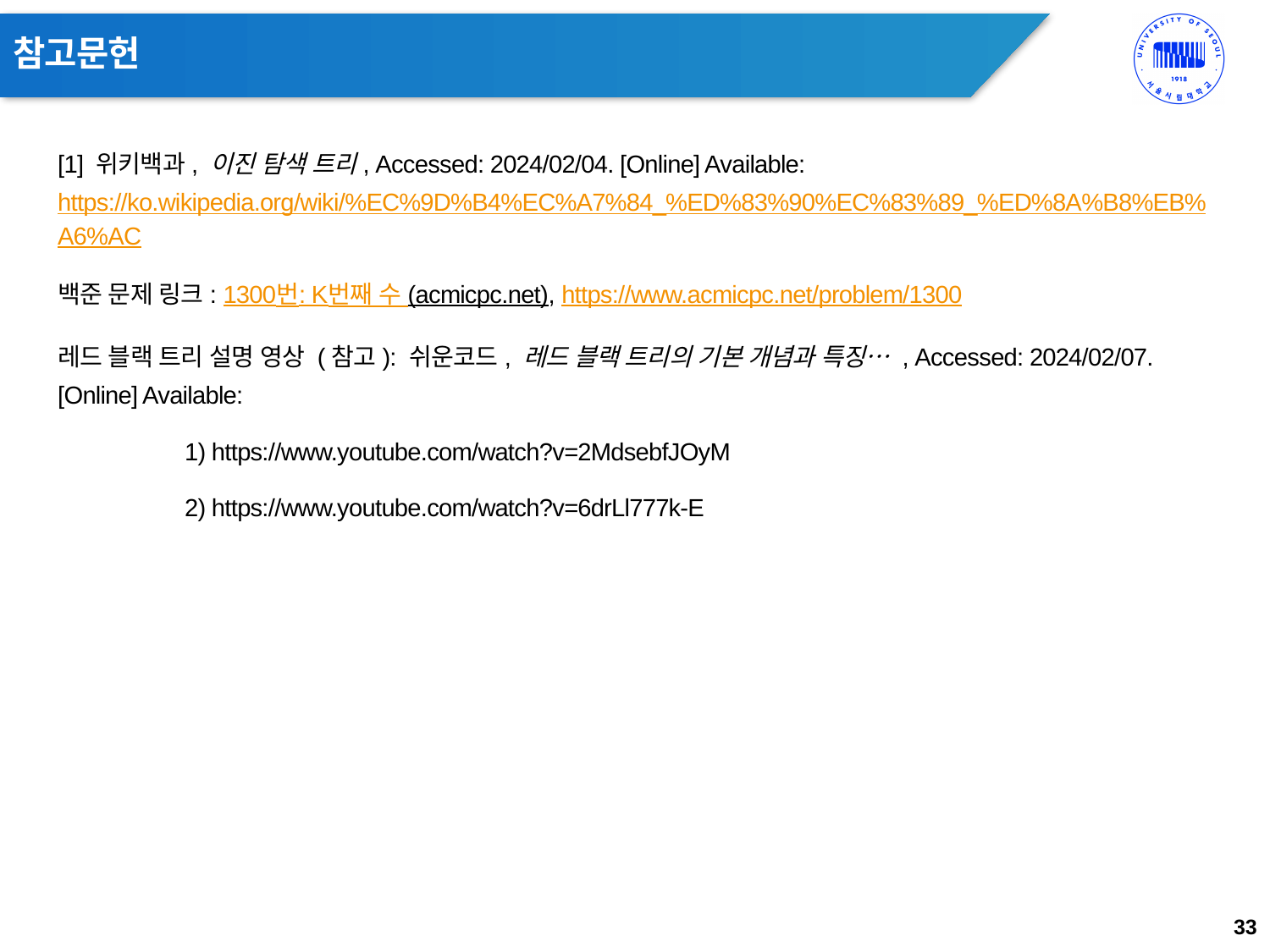

# 참고문헌
[1] 위키백과, 이진 탐색 트리, Accessed: 2024/02/04. [Online] Available: https://ko.wikipedia.org/wiki/%EC%9D%B4%EC%A7%84_%ED%83%90%EC%83%89_%ED%8A%B8%EB%A6%AC
백준 문제 링크: 1300번: K번째 수 (acmicpc.net), https://www.acmicpc.net/problem/1300
레드 블랙 트리 설명 영상 (참고): 쉬운코드, 레드 블랙 트리의 기본 개념과 특징… , Accessed: 2024/02/07. [Online] Available:
	1) https://www.youtube.com/watch?v=2MdsebfJOyM
	2) https://www.youtube.com/watch?v=6drLl777k-E
33